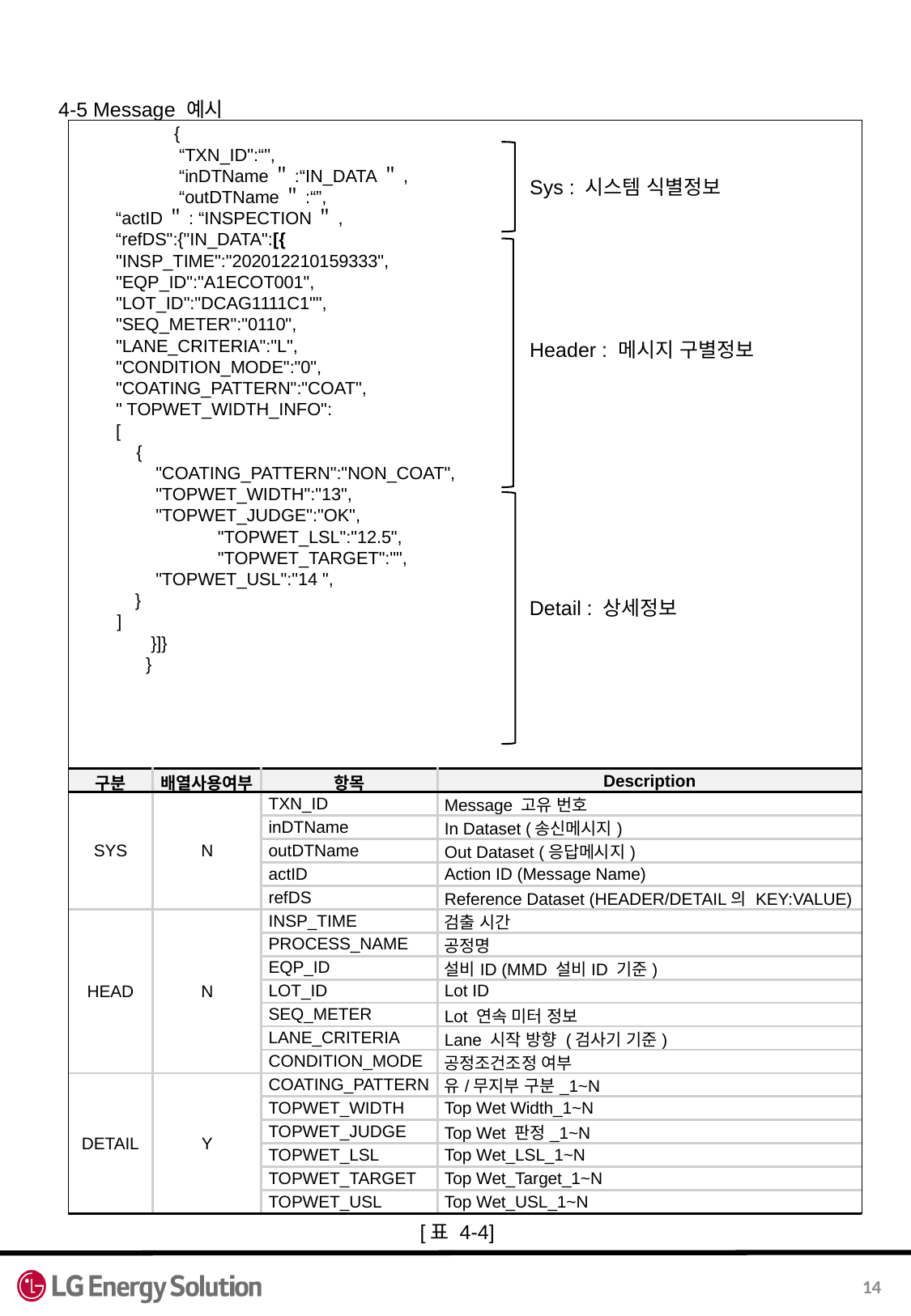

4-5 Message 예시
   	{
   	 “TXN_ID":“",
        	 “inDTName＂:“IN_DATA＂,
   	 “outDTName＂:“”,
             “actID＂: “INSPECTION＂,
             “refDS":{"IN_DATA":[{
             "INSP_TIME":"202012210159333",
             "EQP_ID":"A1ECOT001",
             "LOT_ID":"DCAG1111C1"",
             "SEQ_METER":"0110",
             "LANE_CRITERIA":"L",
             "CONDITION_MODE":"0",
             "COATING_PATTERN":"COAT",
             " TOPWET_WIDTH_INFO":
             [
          {
              "COATING_PATTERN":"NON_COAT",
              "TOPWET_WIDTH":"13",
              "TOPWET_JUDGE":"OK",
	         "TOPWET_LSL":"12.5",
     	         "TOPWET_TARGET":"",
              "TOPWET_USL":"14 ",
                 }
      ]
             }]}
            }

Sys : 시스템 식별정보

Header : 메시지 구별정보

Detail : 상세정보
| 구분 | 배열사용여부 | 항목 | Description |
| --- | --- | --- | --- |
| SYS | N | TXN\_ID | Message 고유 번호 |
|  |  | inDTName | In Dataset (송신메시지) |
|  |  | outDTName | Out Dataset (응답메시지) |
|  |  | actID | Action ID (Message Name) |
|  |  | refDS | Reference Dataset (HEADER/DETAIL의 KEY:VALUE) |
| HEAD | N | INSP\_TIME | 검출 시간 |
|  |  | PROCESS\_NAME | 공정명 |
|  |  | EQP\_ID | 설비ID (MMD 설비ID 기준) |
|  |  | LOT\_ID | Lot ID |
|  |  | SEQ\_METER | Lot 연속 미터 정보 |
|  |  | LANE\_CRITERIA | Lane 시작 방향 (검사기 기준) |
|  |  | CONDITION\_MODE | 공정조건조정 여부 |
| DETAIL | Y | COATING\_PATTERN | 유/무지부 구분\_1~N |
|  |  | TOPWET\_WIDTH | Top Wet Width\_1~N |
|  |  | TOPWET\_JUDGE | Top Wet 판정\_1~N |
|  |  | TOPWET\_LSL | Top Wet\_LSL\_1~N |
|  |  | TOPWET\_TARGET | Top Wet\_Target\_1~N |
|  |  | TOPWET\_USL | Top Wet\_USL\_1~N |
[표 4-4]
14